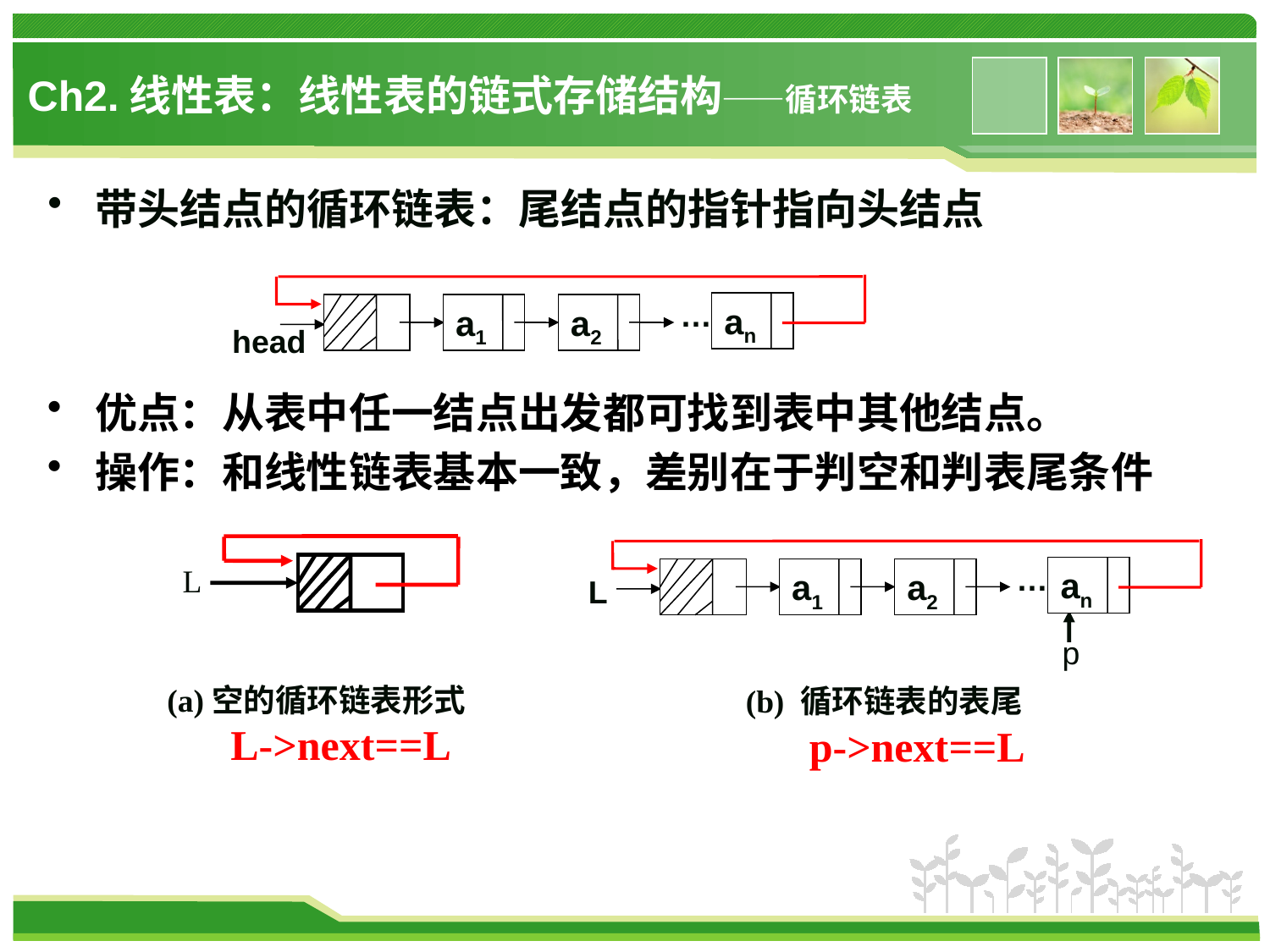

# Ch2.线性表：线性表的链式存储结构——循环链表
带头结点的循环链表：尾结点的指针指向头结点

…
an

a1

a2

head

优点：从表中任一结点出发都可找到表中其他结点。
操作：和线性链表基本一致，差别在于判空和判表尾条件

L
(a)空的循环链表形式
      L->next==L

…
an

a1

a2

L

(b) 循环链表的表尾
      p->next==L

p
70